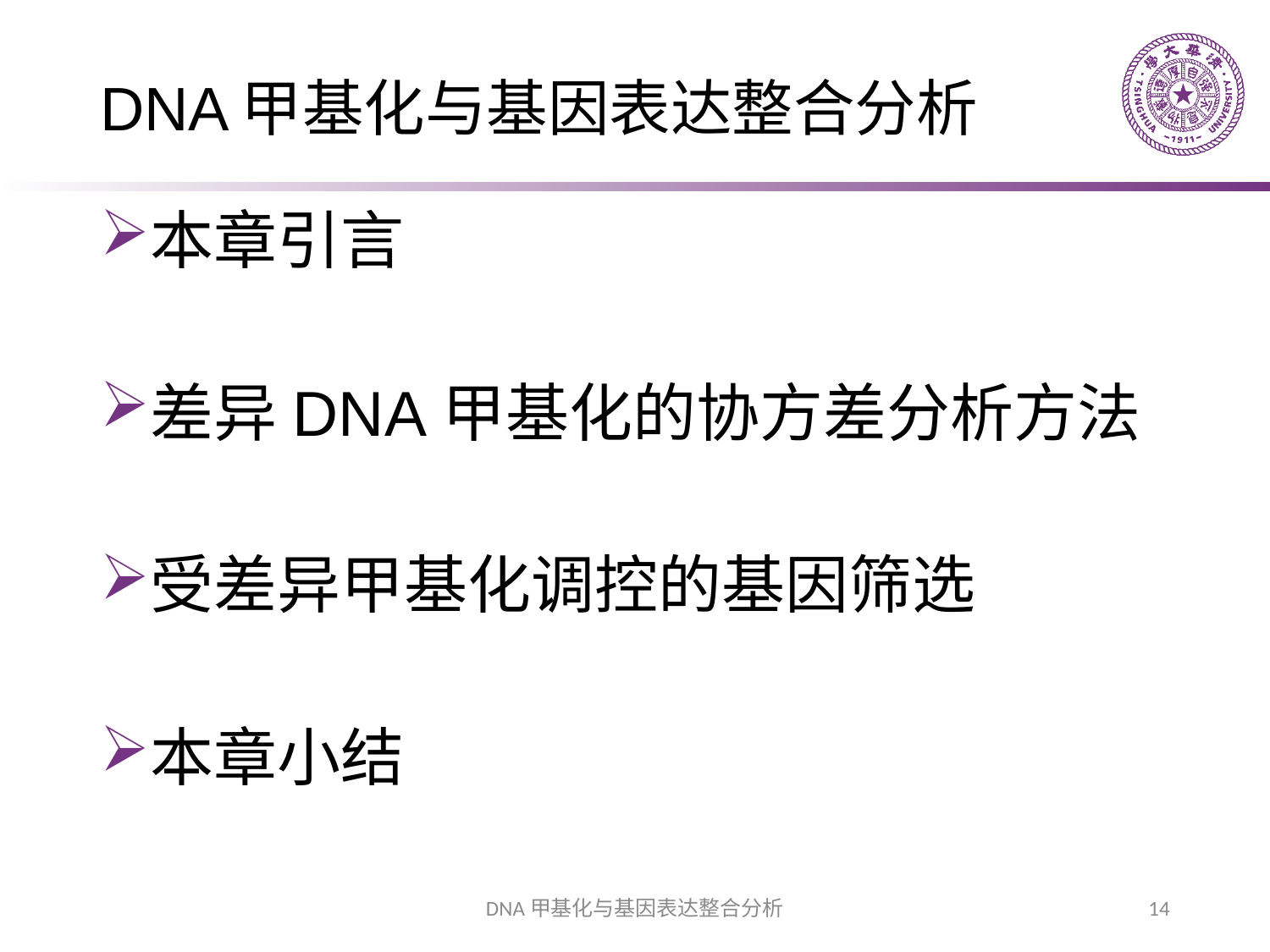

# DNA甲基化与基因表达整合分析
本章引言

差异DNA甲基化的协方差分析方法

受差异甲基化调控的基因筛选

本章小结
DNA甲基化与基因表达整合分析
14